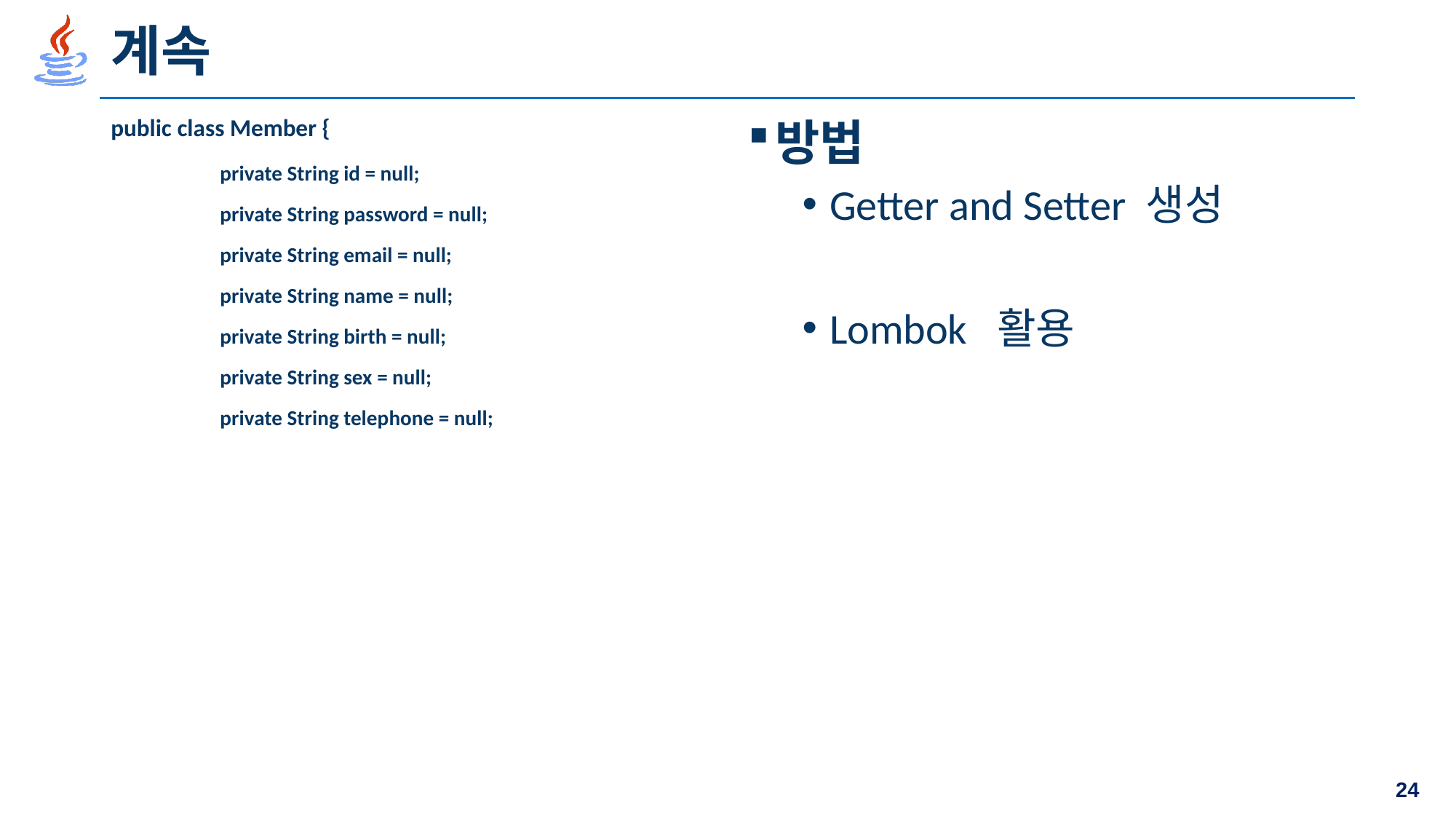

# 계속
public class Member {
	private String id = null;
	private String password = null;
	private String email = null;
	private String name = null;
	private String birth = null;
	private String sex = null;
	private String telephone = null;

방법
Getter and Setter 생성

Lombok  활용
24